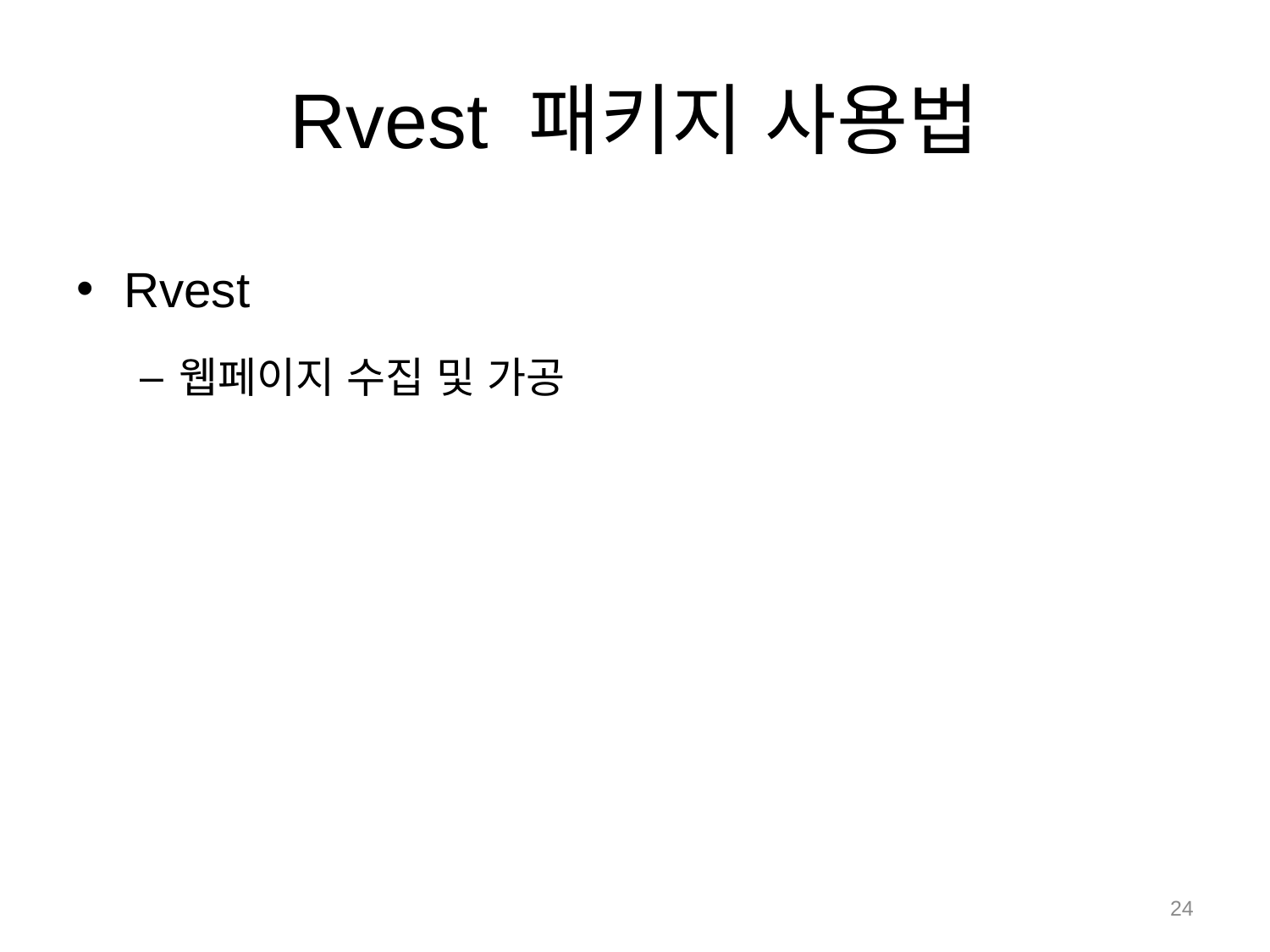

# Rvest 패키지 사용법
Rvest
웹페이지 수집 및 가공
24